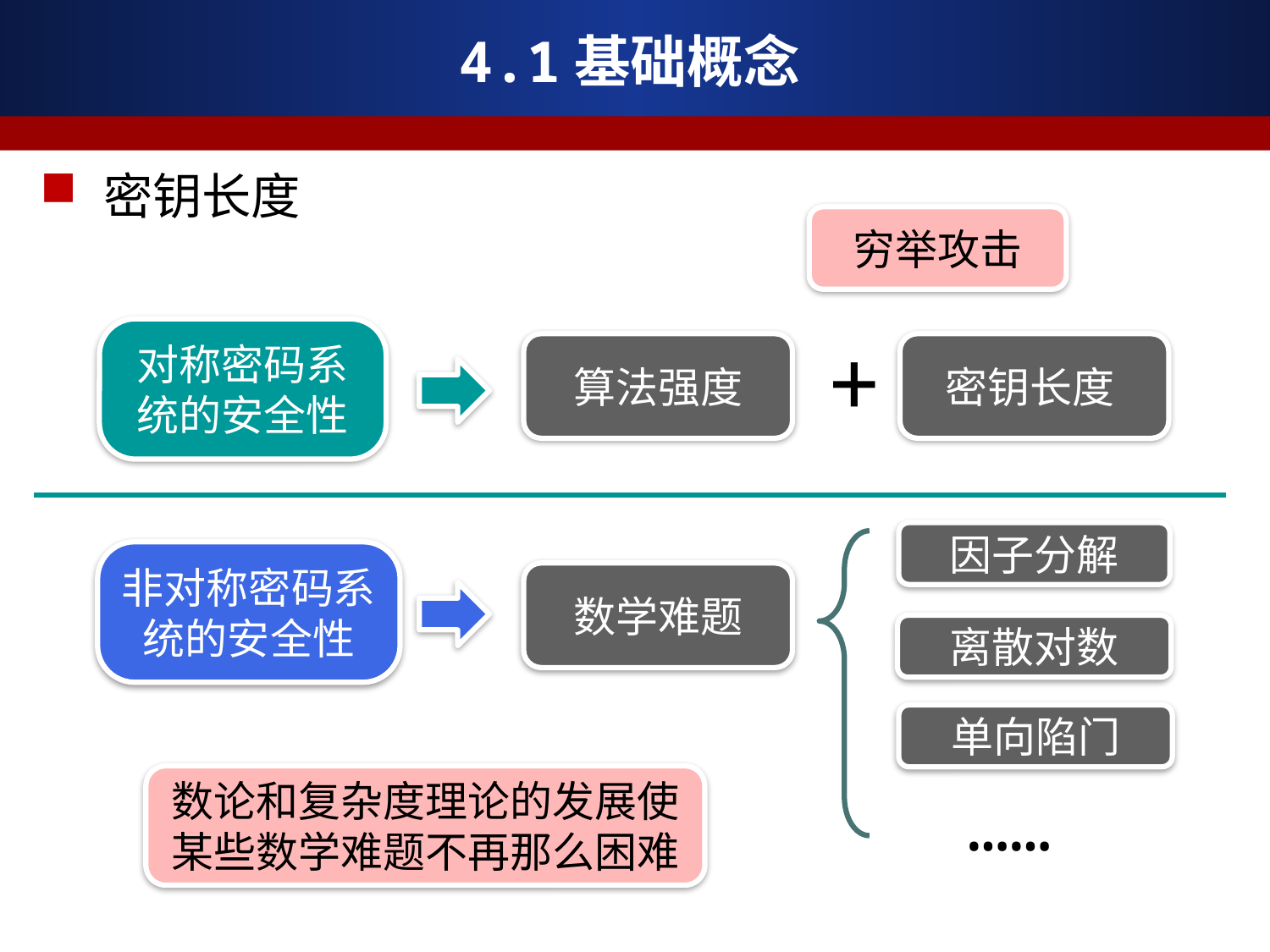

# 4.1基础概念
密钥长度
穷举攻击
+
对称密码系统的安全性
算法强度
密钥长度

因子分解

非对称密码系统的安全性
数学难题

离散对数
单向陷门
数论和复杂度理论的发展使某些数学难题不再那么困难
……
2